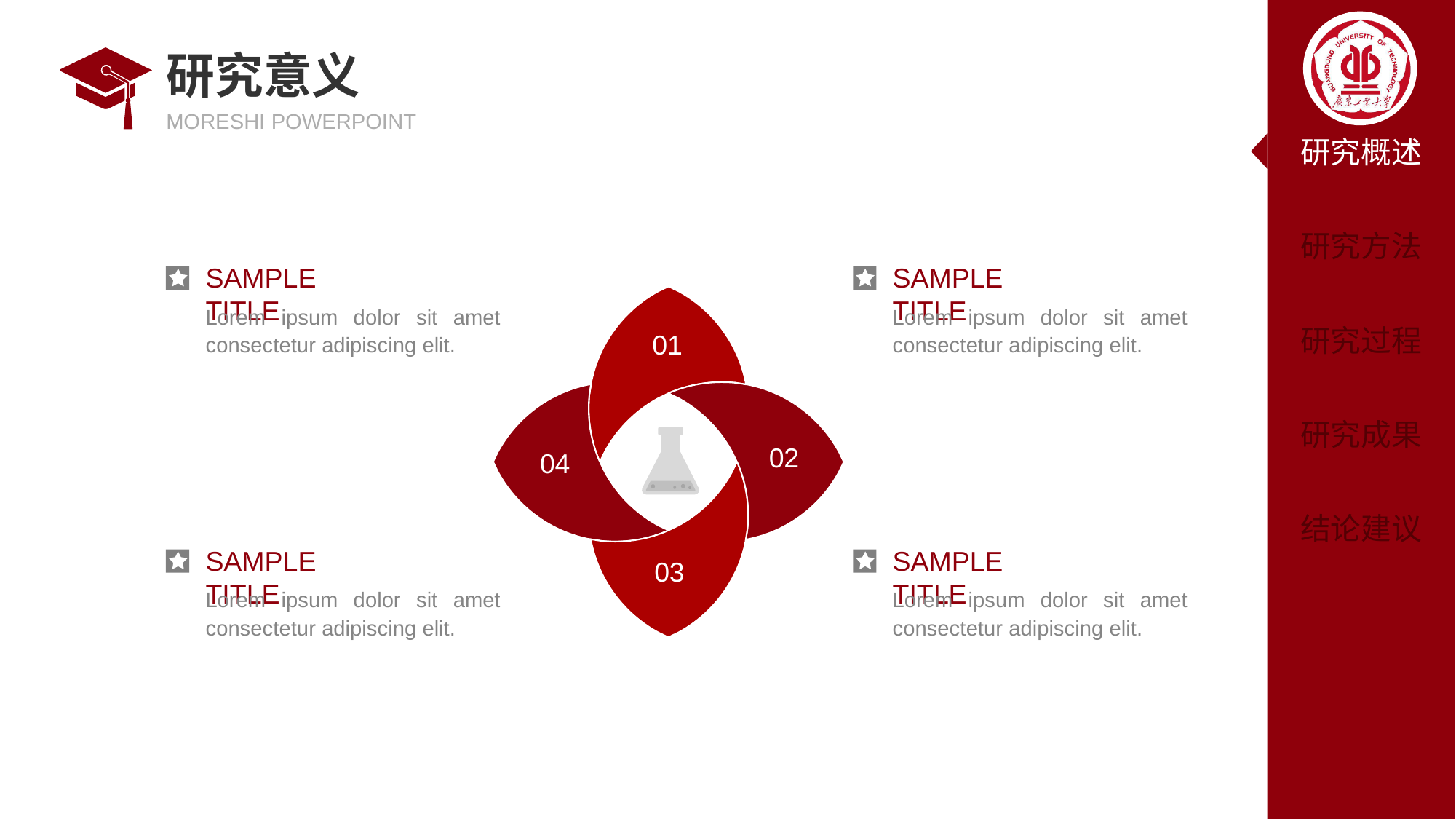

# 研究意义
SAMPLE TITLE

Lorem ipsum dolor sit amet consectetur adipiscing elit.
SAMPLE TITLE

Lorem ipsum dolor sit amet consectetur adipiscing elit.
01
02
04

03
SAMPLE TITLE

Lorem ipsum dolor sit amet consectetur adipiscing elit.
SAMPLE TITLE

Lorem ipsum dolor sit amet consectetur adipiscing elit.